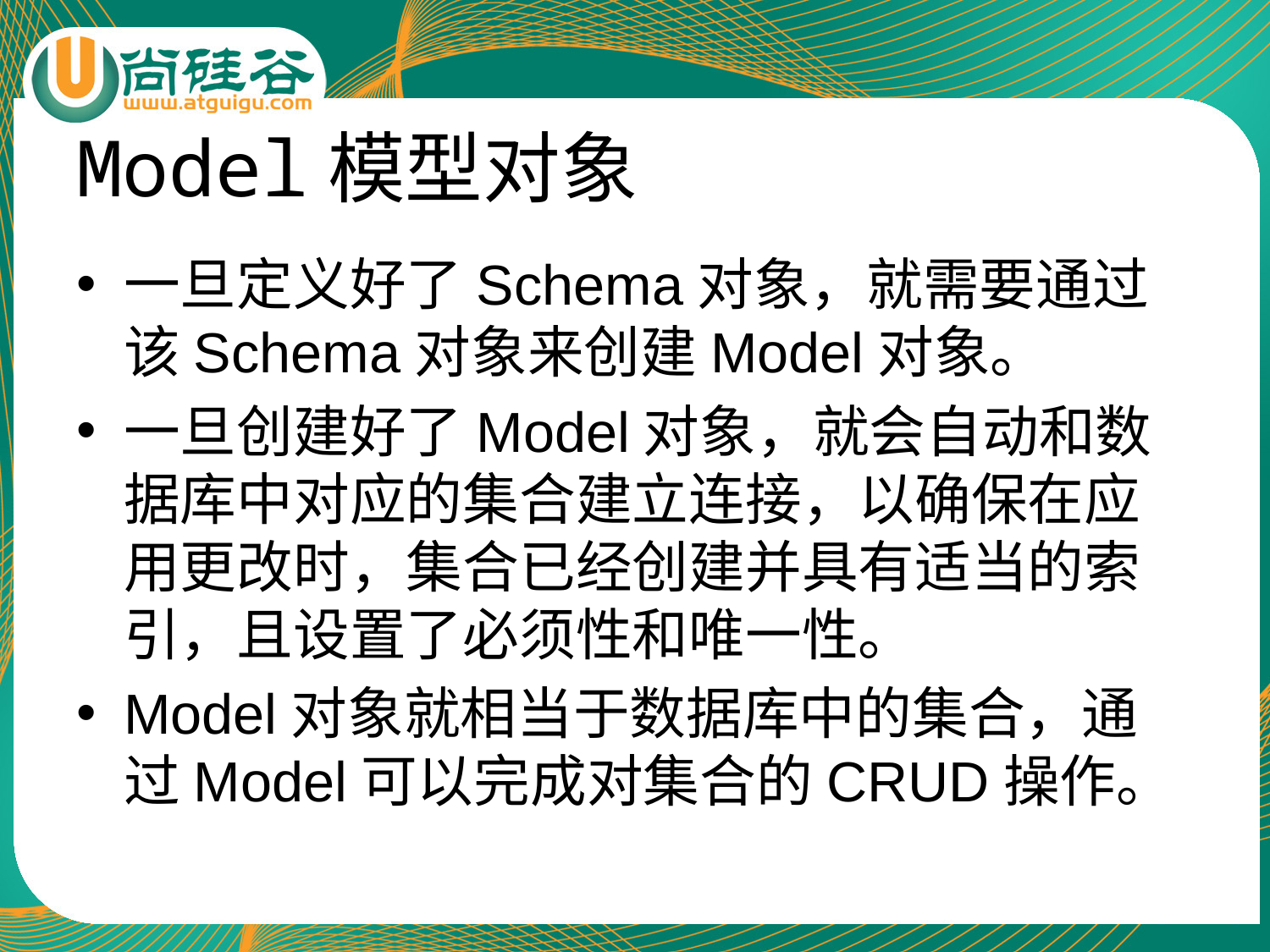

# Model模型对象
一旦定义好了Schema对象，就需要通过该Schema对象来创建Model对象。
一旦创建好了Model对象，就会自动和数据库中对应的集合建立连接，以确保在应用更改时，集合已经创建并具有适当的索引，且设置了必须性和唯一性。
Model对象就相当于数据库中的集合，通过Model可以完成对集合的CRUD操作。